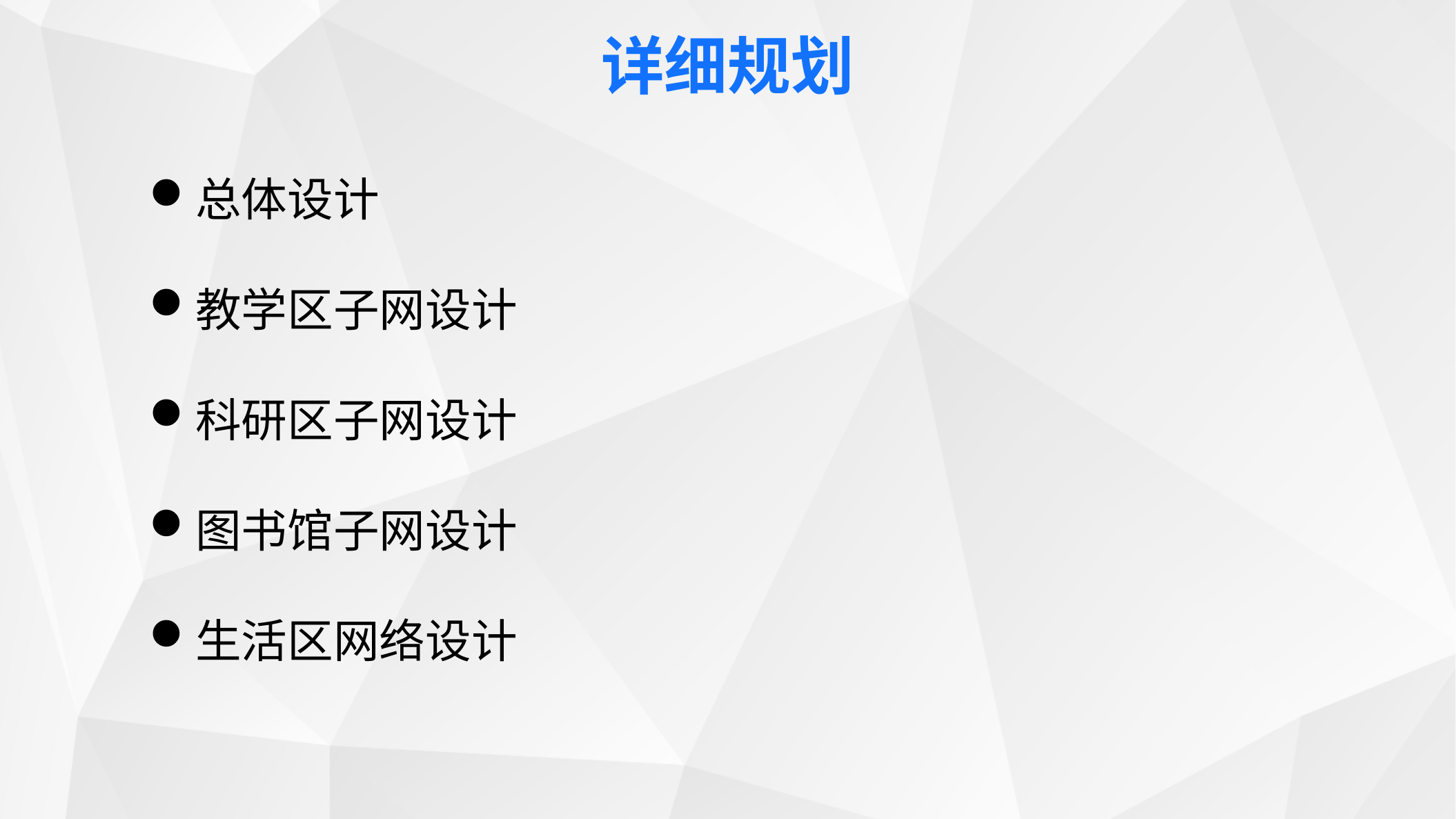

详细规划
总体设计

教学区子网设计

科研区子网设计

图书馆子网设计

生活区网络设计